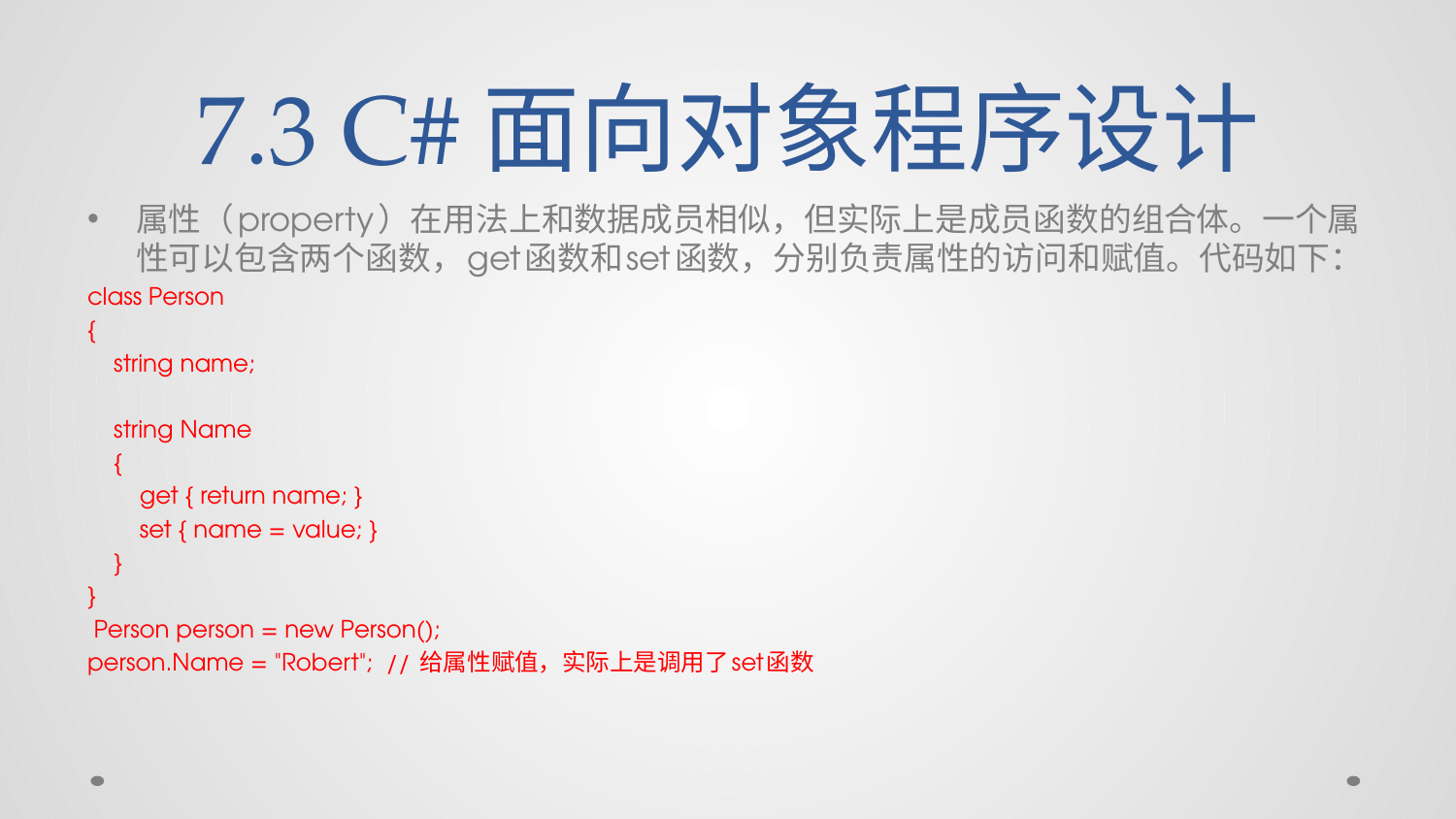

# 7.3 C#面向对象程序设计
属性（property）在用法上和数据成员相似，但实际上是成员函数的组合体。一个属性可以包含两个函数，get函数和set函数，分别负责属性的访问和赋值。代码如下：
class Person
{
    string name;

    string Name
    {
        get { return name; }
        set { name = value; }
    }
}
 Person person = new Person();
person.Name = "Robert";  // 给属性赋值，实际上是调用了set函数